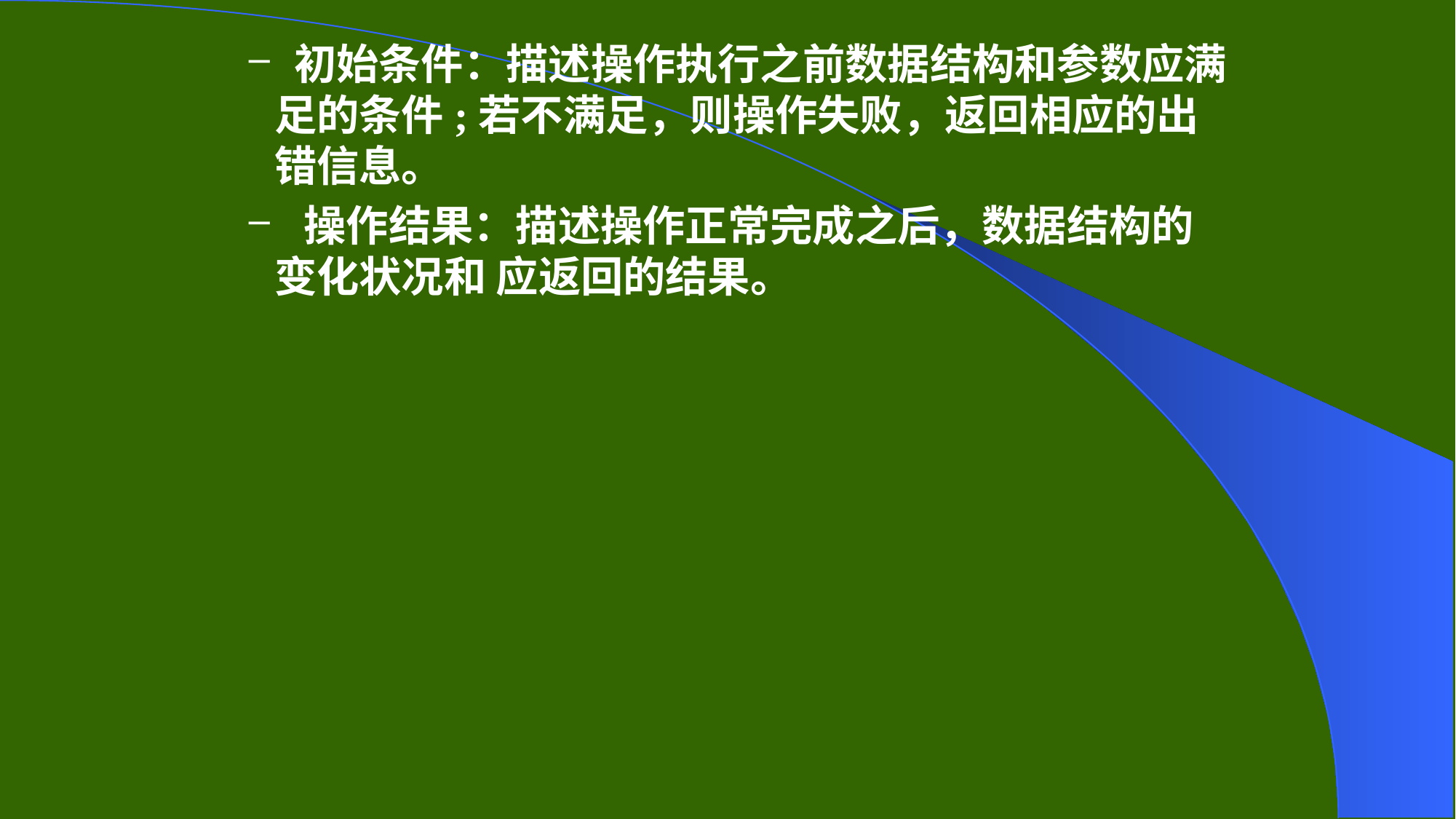

初始条件：描述操作执行之前数据结构和参数应满足的条件;若不满足，则操作失败，返回相应的出错信息。
  操作结果：描述操作正常完成之后，数据结构的变化状况和 应返回的结果。